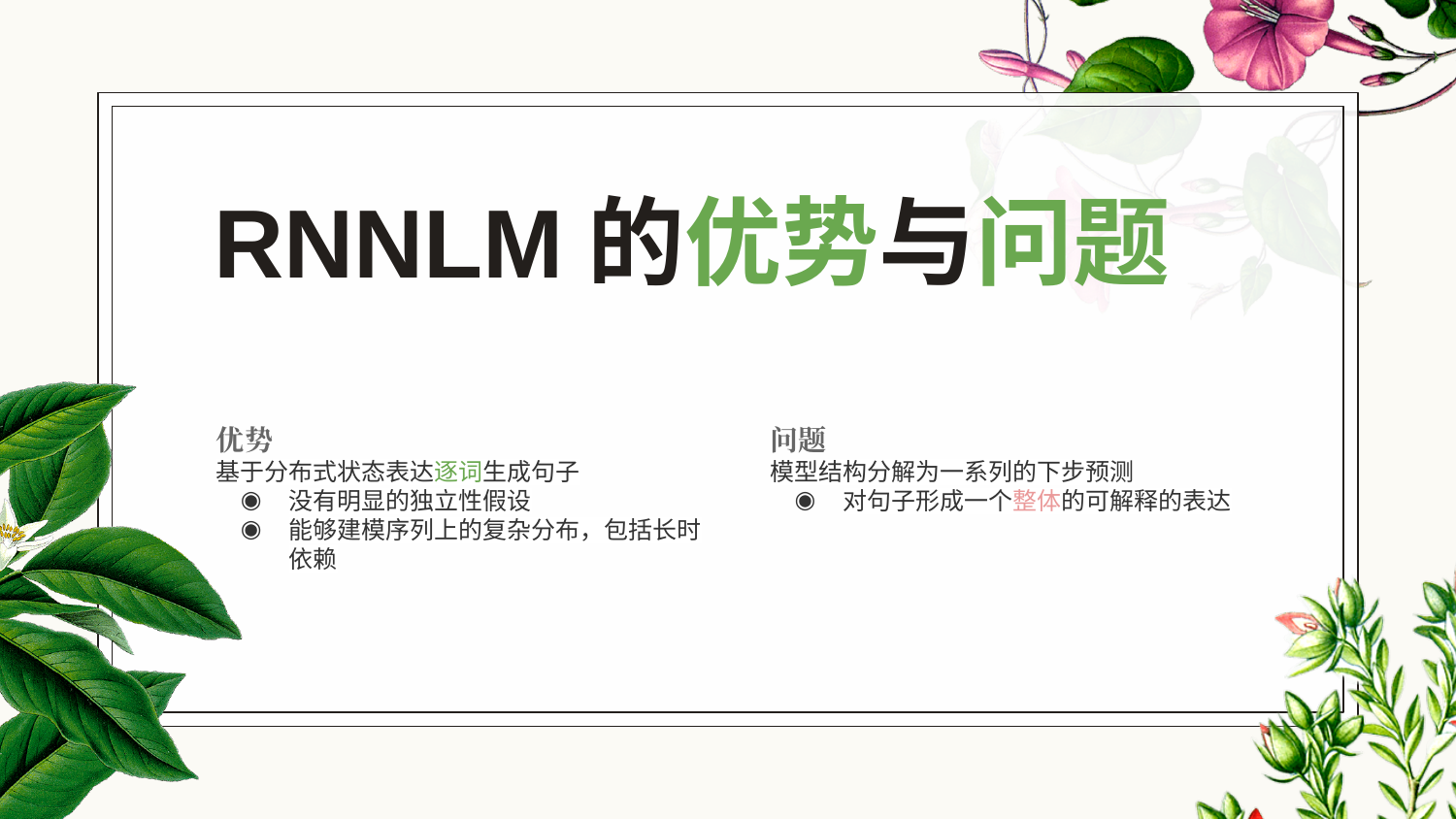

# RNNLM的优势与问题
优势
基于分布式状态表达逐词生成句子
没有明显的独立性假设
能够建模序列上的复杂分布，包括长时依赖
问题
模型结构分解为一系列的下步预测
对句子形成一个整体的可解释的表达